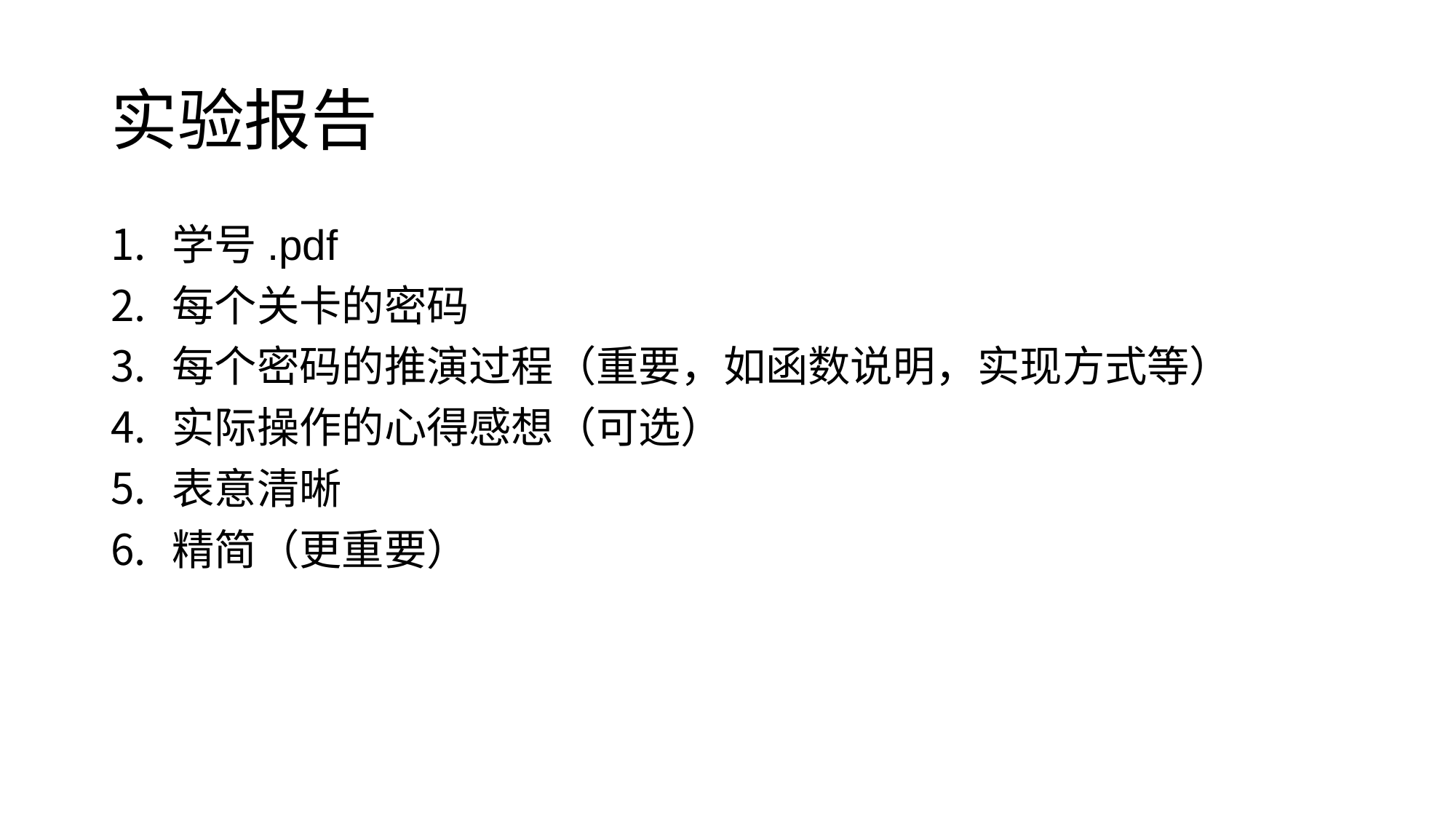

# 实验报告
学号.pdf
每个关卡的密码
每个密码的推演过程（重要，如函数说明，实现方式等）
实际操作的心得感想（可选）
表意清晰
精简（更重要）